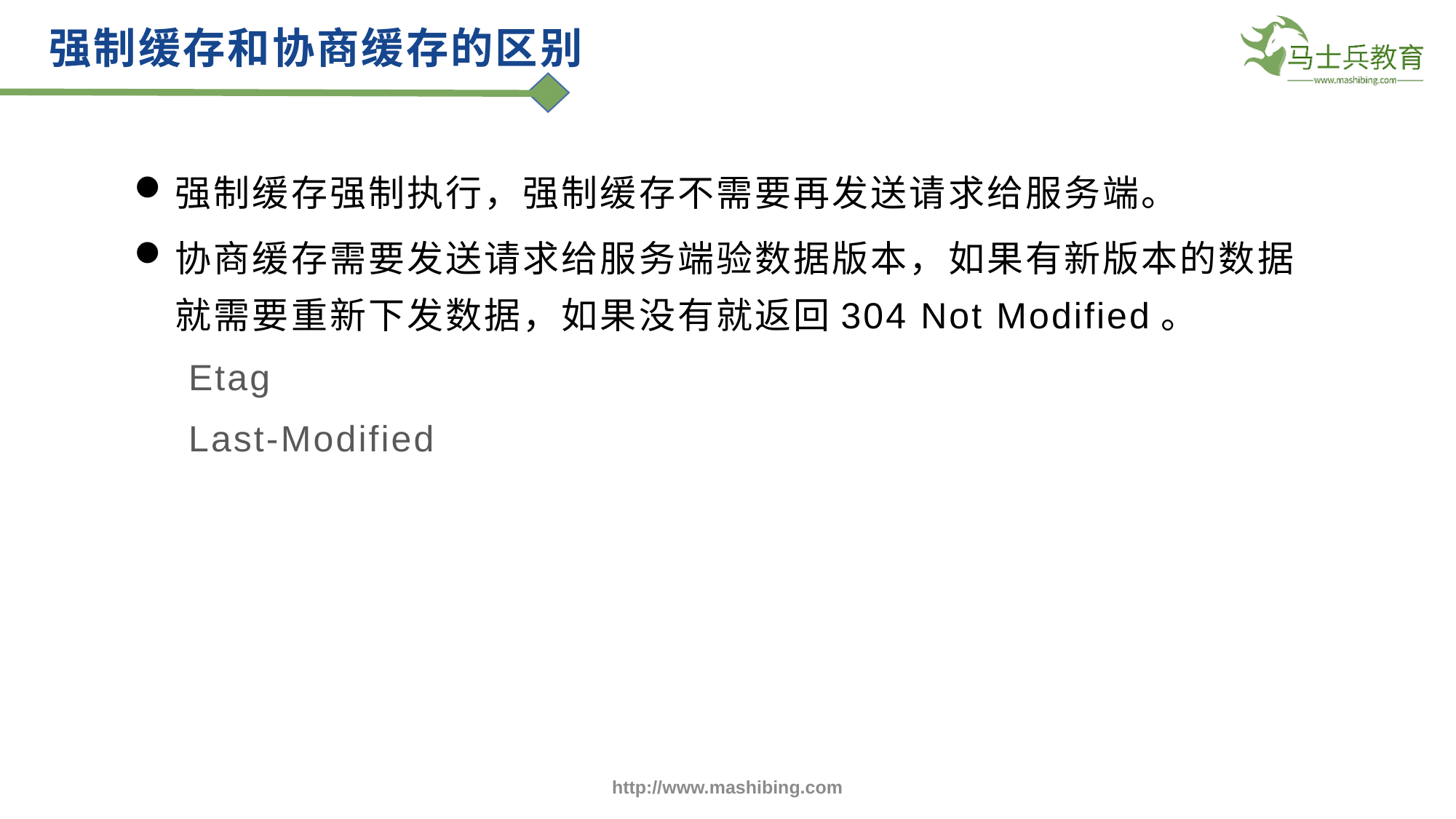

强制缓存和协商缓存的区别
强制缓存强制执行，强制缓存不需要再发送请求给服务端。
协商缓存需要发送请求给服务端验数据版本，如果有新版本的数据就需要重新下发数据，如果没有就返回304 Not Modified。
Etag
Last-Modified